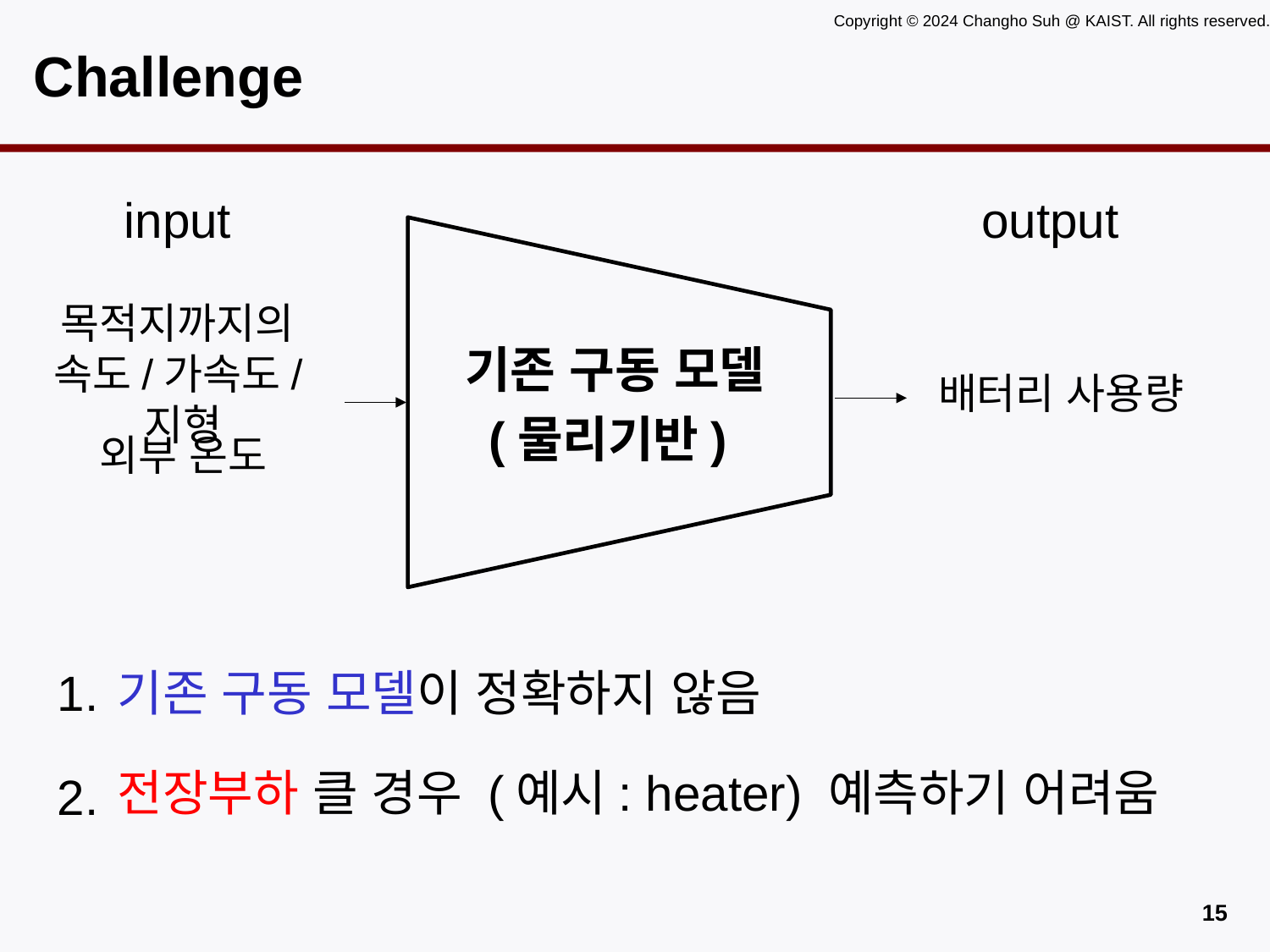

# Challenge
input
output

목적지까지의
속도/가속도/지형
기존 구동 모델
(물리기반)
배터리 사용량
외부 온도
1.
기존 구동 모델이 정확하지 않음

전장부하 클 경우 (예시: heater) 예측하기 어려움
2.
15